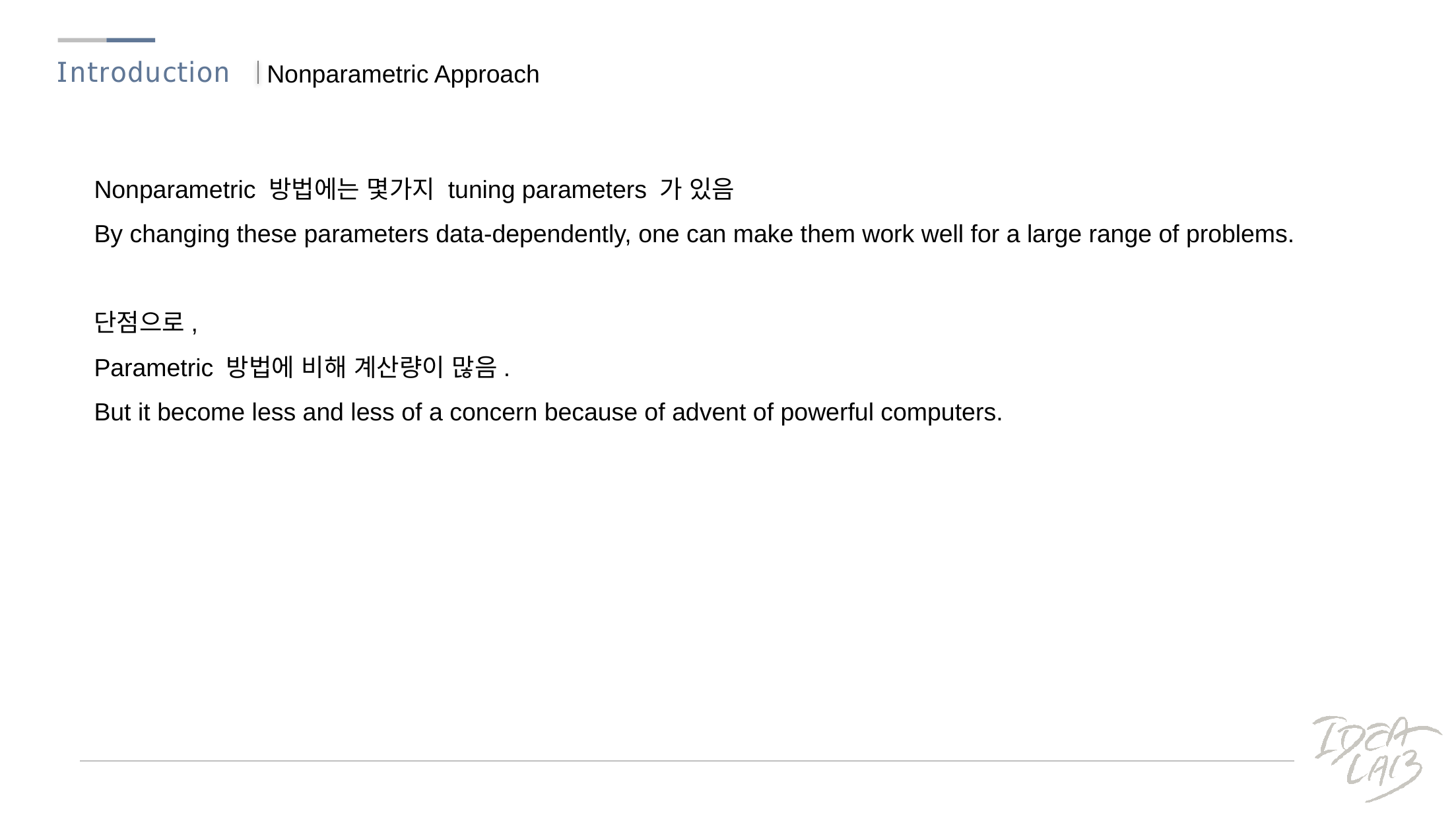

Introduction
Nonparametric Approach
Nonparametric 방법에는 몇가지 tuning parameters 가 있음
By changing these parameters data-dependently, one can make them work well for a large range of problems.

단점으로,
Parametric 방법에 비해 계산량이 많음.
But it become less and less of a concern because of advent of powerful computers.